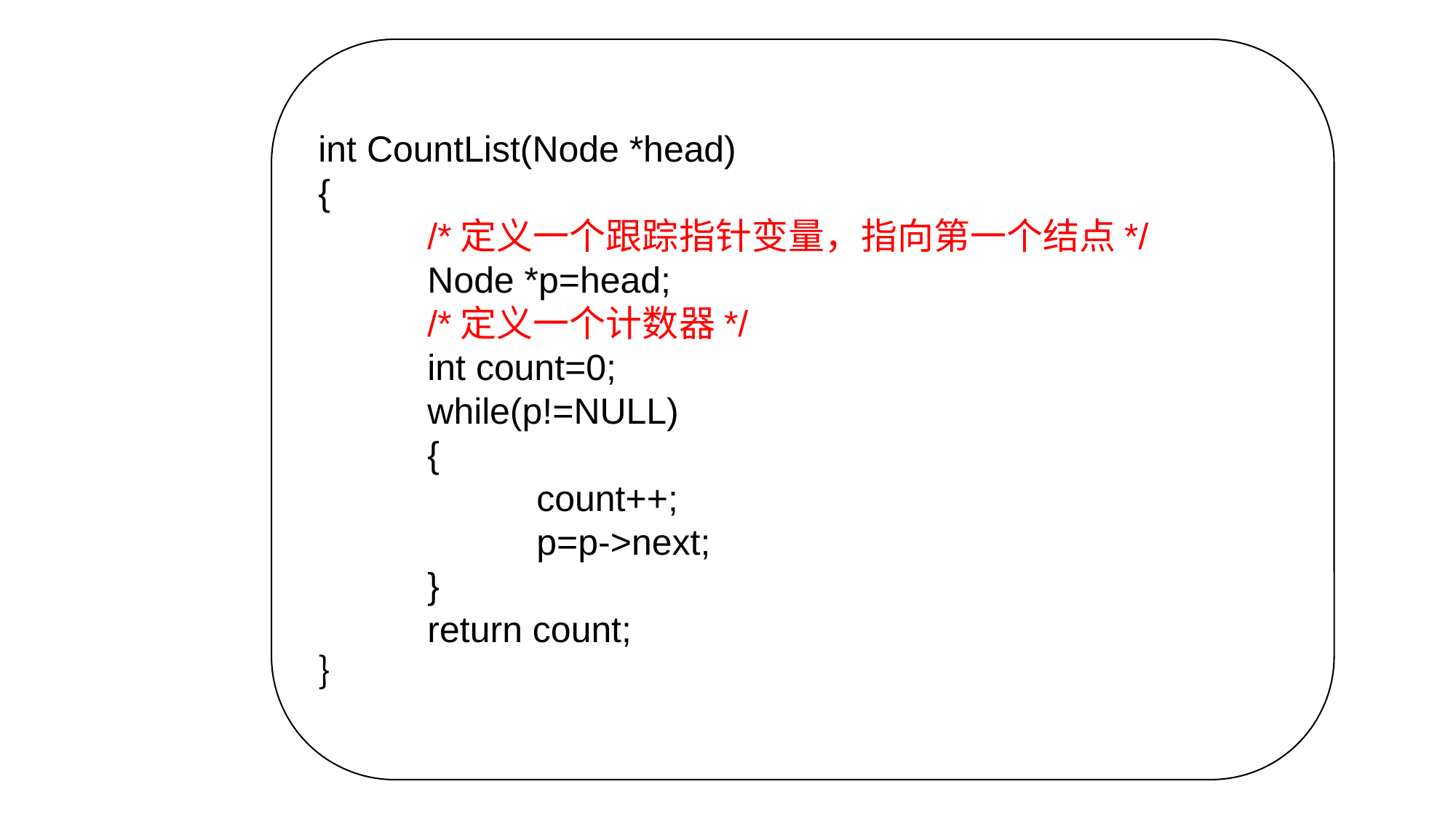

int CountList(Node *head)
{
	/*定义一个跟踪指针变量，指向第一个结点*/
	Node *p=head;
	/*定义一个计数器*/
	int count=0;
	while(p!=NULL)
	{
		count++;
		p=p->next;
	}
	return count;
｝